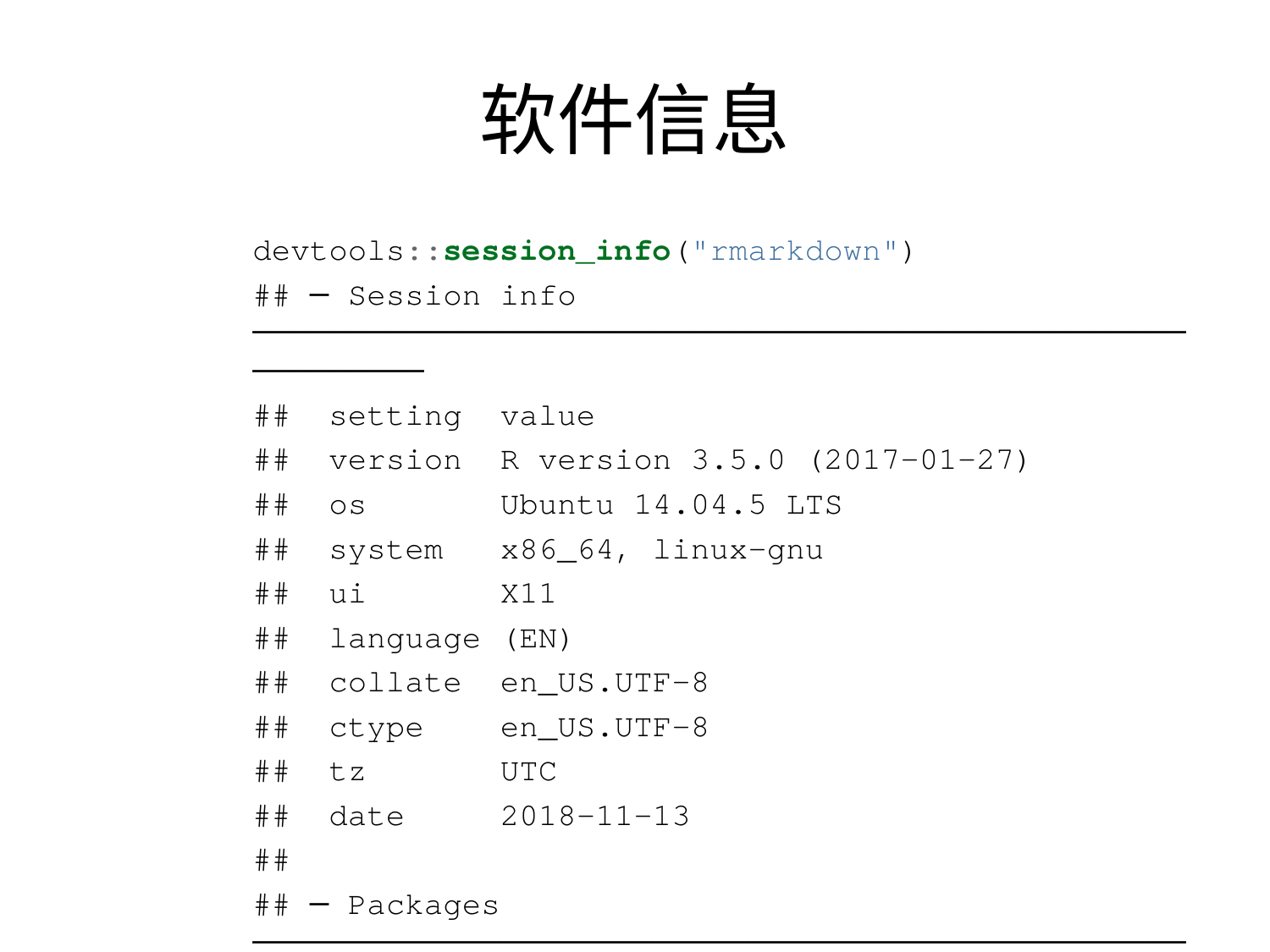

# 软件信息
devtools::session_info("rmarkdown")
## ─ Session info ──────────────────────────────────────────────────────────
##  setting  value
##  version  R version 3.5.0 (2017-01-27)
##  os       Ubuntu 14.04.5 LTS
##  system   x86_64, linux-gnu
##  ui       X11
##  language (EN)
##  collate  en_US.UTF-8
##  ctype    en_US.UTF-8
##  tz       UTC
##  date     2018-11-13
##
## ─ Packages ──────────────────────────────────────────────────────────────
##  package   * version date       lib source
##  backports   1.1.2   2017-12-13 [1] CRAN (R 3.5.0)
##  base64enc   0.1-3   2015-07-28 [1] CRAN (R 3.5.0)
##  digest      0.6.18  2018-10-10 [1] CRAN (R 3.5.0)
##  evaluate    0.12    2018-10-09 [1] CRAN (R 3.5.0)
##  glue        1.3.0   2018-07-17 [1] CRAN (R 3.5.0)
##  highr       0.7     2018-06-09 [1] CRAN (R 3.5.0)
##  htmltools   0.3.6   2017-04-28 [1] CRAN (R 3.5.0)
##  jsonlite    1.5     2017-06-01 [1] CRAN (R 3.5.0)
##  knitr       1.20    2018-02-20 [1] CRAN (R 3.5.0)
##  magrittr    1.5     2014-11-22 [1] CRAN (R 3.5.0)
##  markdown    0.8     2017-04-20 [1] CRAN (R 3.5.0)
##  mime        0.6     2018-10-05 [1] CRAN (R 3.5.0)
##  Rcpp        1.0.0   2018-11-07 [1] CRAN (R 3.5.0)
##  rmarkdown   1.10    2018-06-11 [1] CRAN (R 3.5.0)
##  rprojroot   1.3-2   2018-01-03 [1] CRAN (R 3.5.0)
##  stringi     1.2.4   2018-07-20 [1] CRAN (R 3.5.0)
##  stringr     1.3.1   2018-05-10 [1] CRAN (R 3.5.0)
##  tinytex     0.9     2018-10-23 [1] CRAN (R 3.5.0)
##  xfun        0.4     2018-10-23 [1] CRAN (R 3.5.0)
##  yaml        2.2.0   2018-07-25 [1] CRAN (R 3.5.0)
##
## [1] /home/travis/R/Library
## [2] /usr/local/lib/R/site-library
## [3] /home/travis/R-bin/lib/R/library